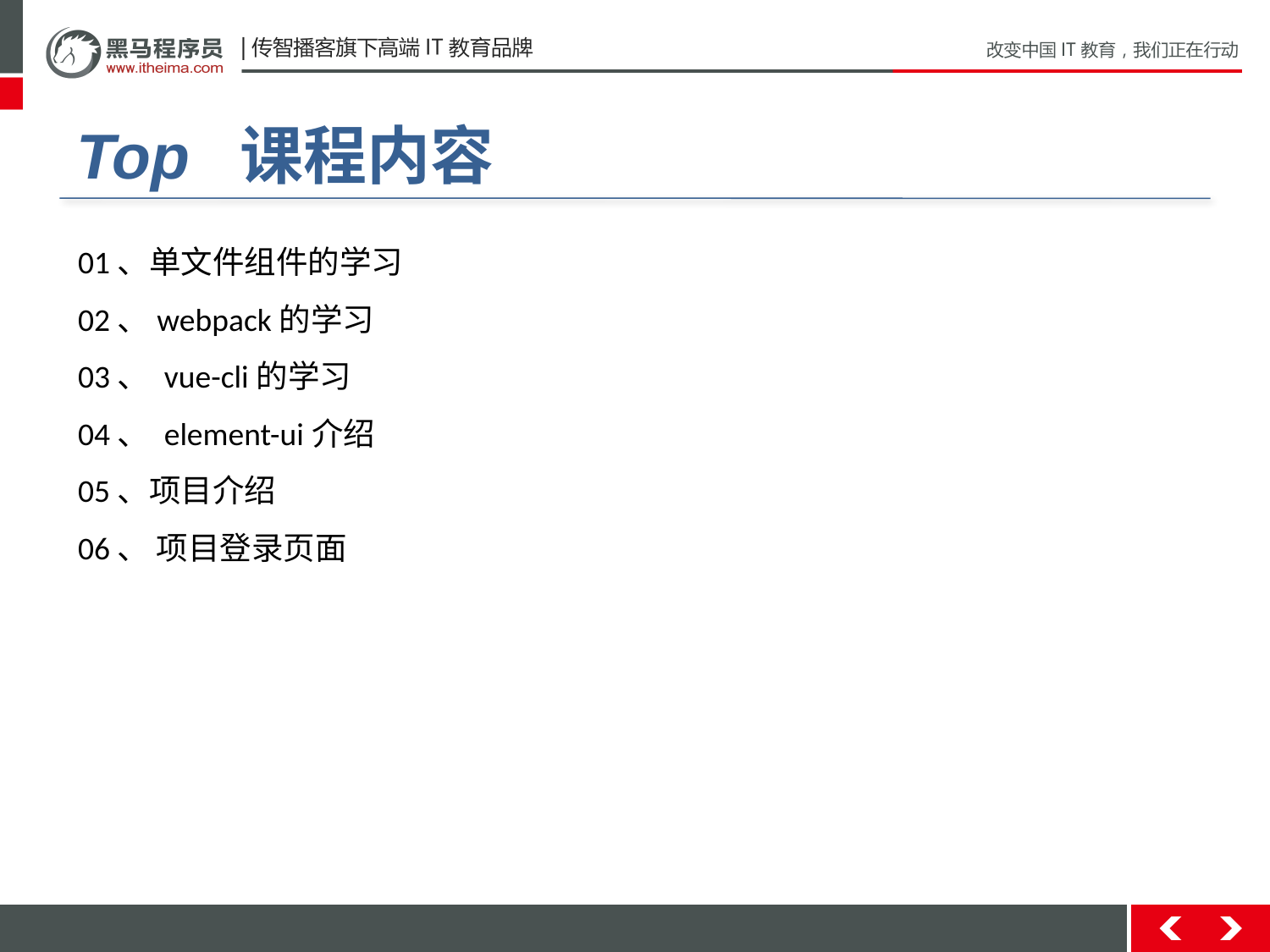

# Top  课程内容
01、单文件组件的学习
02、webpack的学习
03、 vue-cli的学习
04、 element-ui介绍
05、项目介绍
06、 项目登录页面